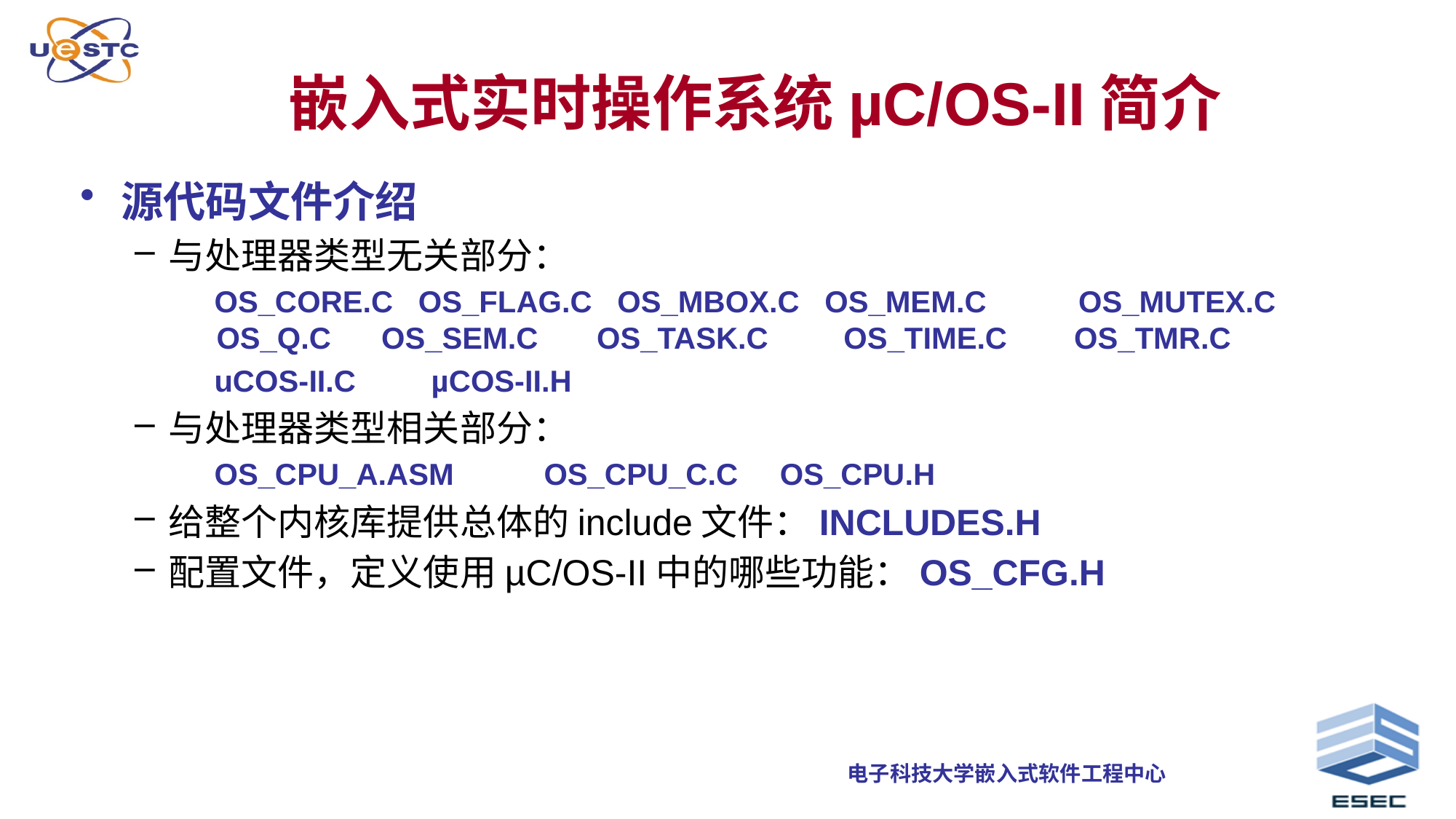

# 嵌入式实时操作系统µC/OS-II简介
源代码文件介绍
与处理器类型无关部分：
   OS_CORE.C   OS_FLAG.C   OS_MBOX.C   OS_MEM.C           OS_MUTEX.C   OS_Q.C      OS_SEM.C       OS_TASK.C         OS_TIME.C        OS_TMR.C
   uCOS-II.C         µCOS-II.H
与处理器类型相关部分：
   OS_CPU_A.ASM  	OS_CPU_C.C     OS_CPU.H
给整个内核库提供总体的include文件：INCLUDES.H
配置文件，定义使用µC/OS-II中的哪些功能：OS_CFG.H